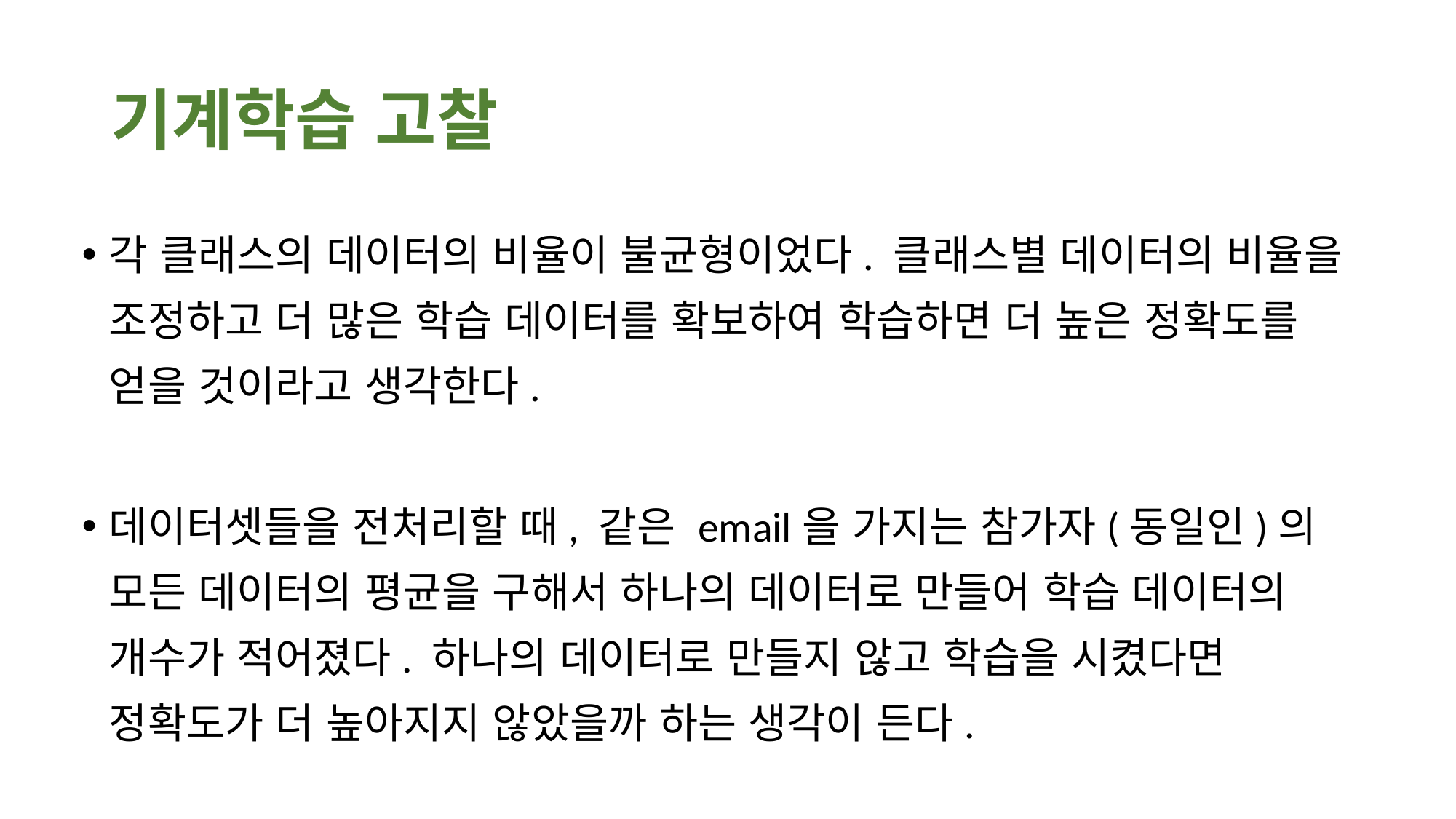

# 기계학습 고찰
각 클래스의 데이터의 비율이 불균형이었다. 클래스별 데이터의 비율을 조정하고 더 많은 학습 데이터를 확보하여 학습하면 더 높은 정확도를 얻을 것이라고 생각한다.

데이터셋들을 전처리할 때, 같은 email을 가지는 참가자(동일인)의 모든 데이터의 평균을 구해서 하나의 데이터로 만들어 학습 데이터의 개수가 적어졌다. 하나의 데이터로 만들지 않고 학습을 시켰다면 정확도가 더 높아지지 않았을까 하는 생각이 든다.